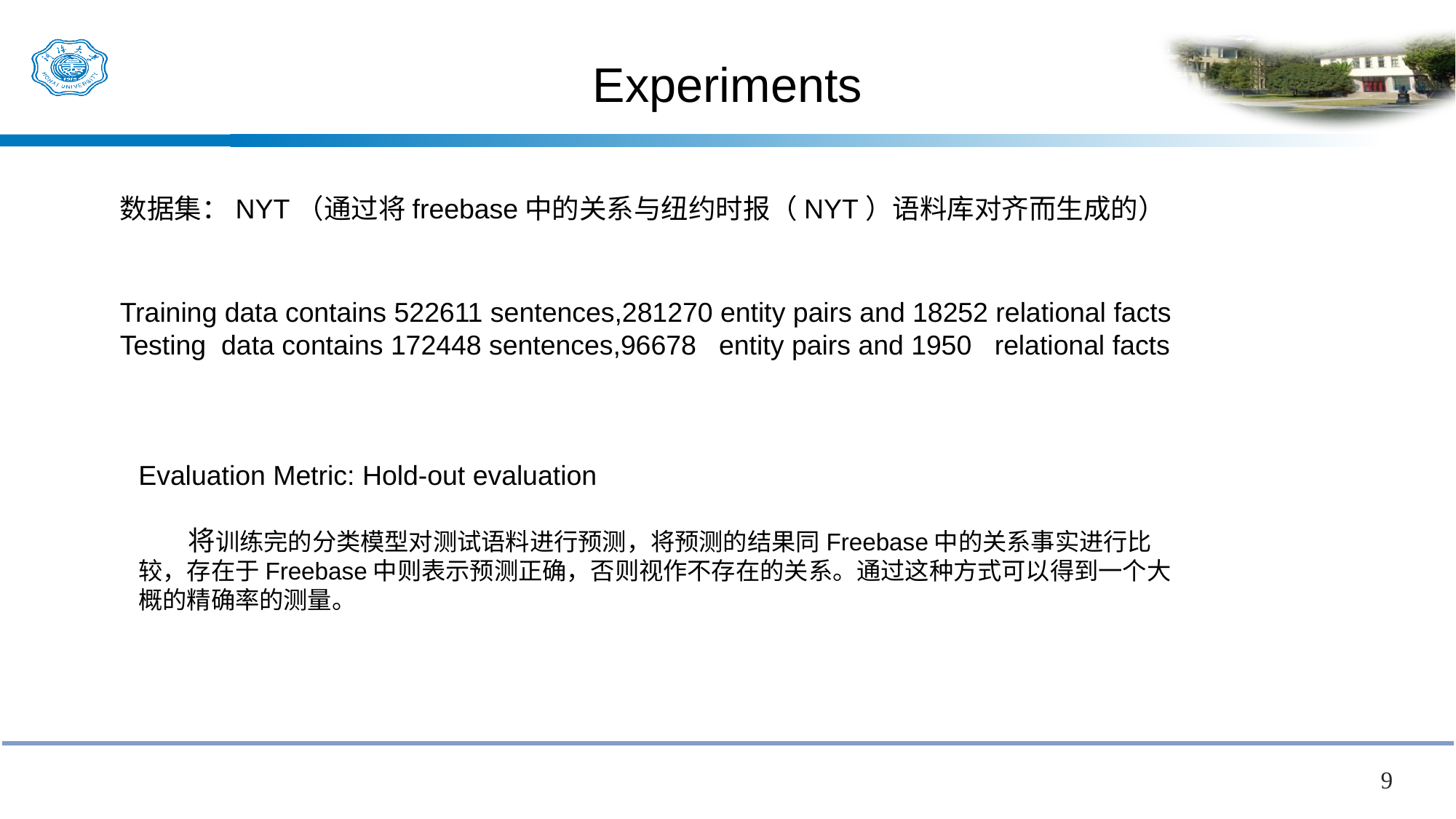

# Experiments
数据集：NYT（通过将freebase中的关系与纽约时报（NYT）语料库对齐而生成的）
Training data contains 522611 sentences,281270 entity pairs and 18252 relational facts
Testing  data contains 172448 sentences,96678   entity pairs and 1950   relational facts
Evaluation Metric: Hold-out evaluation

       将训练完的分类模型对测试语料进行预测，将预测的结果同Freebase中的关系事实进行比较，存在于Freebase中则表示预测正确，否则视作不存在的关系。通过这种方式可以得到一个大概的精确率的测量。
9